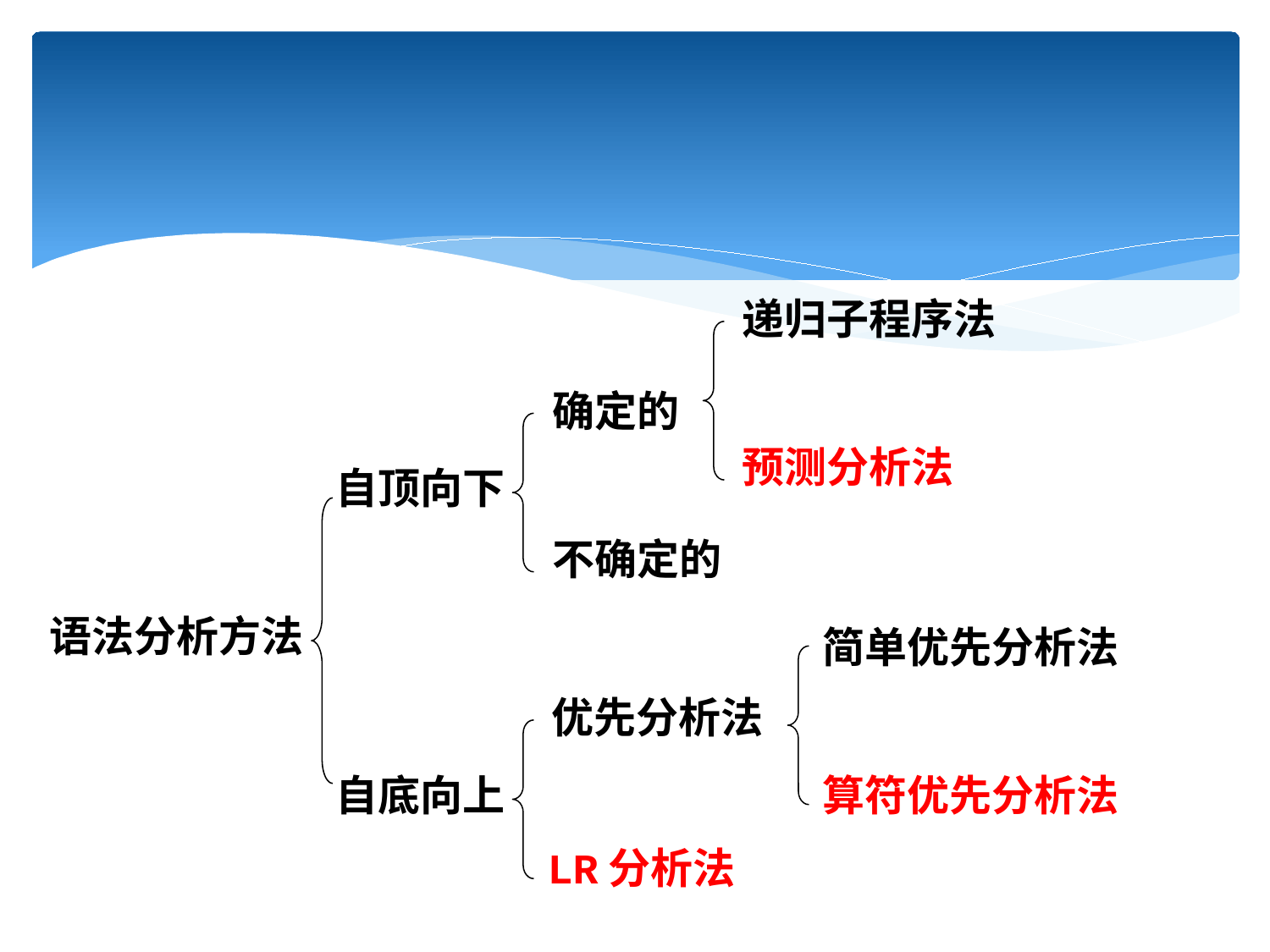

递归子程序法

确定的

预测分析法
自顶向下

不确定的
语法分析方法
简单优先分析法

优先分析法

自底向上
算符优先分析法
LR分析法